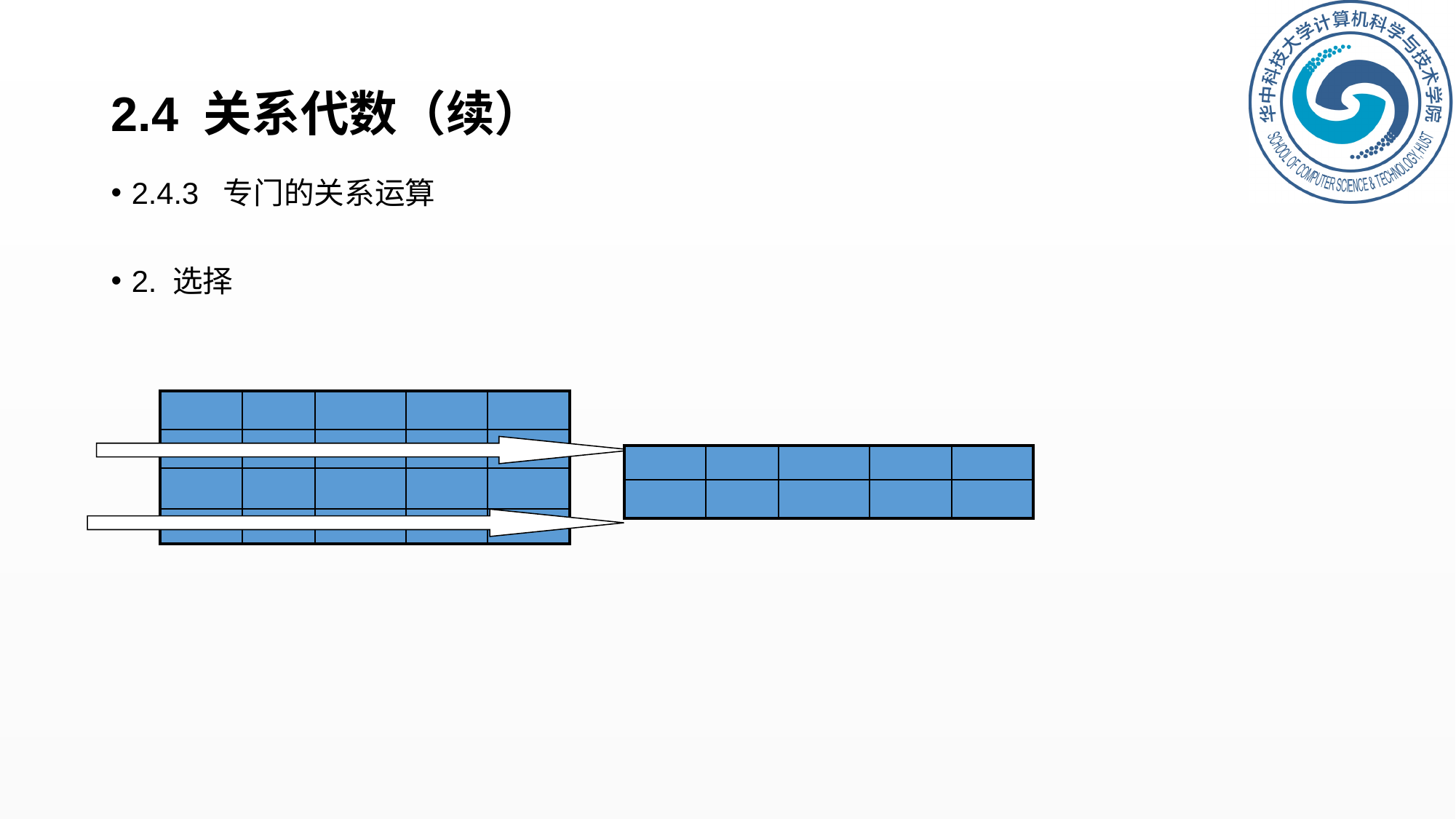

# 2.4 关系代数（续）
2.4.3  专门的关系运算

2. 选择

|  |  |  |  |  |
| --- | --- | --- | --- | --- |
|  |  |  |  |  |
|  |  |  |  |  |
|  |  |  |  |  |

|  |  |  |  |  |
| --- | --- | --- | --- | --- |
|  |  |  |  |  |